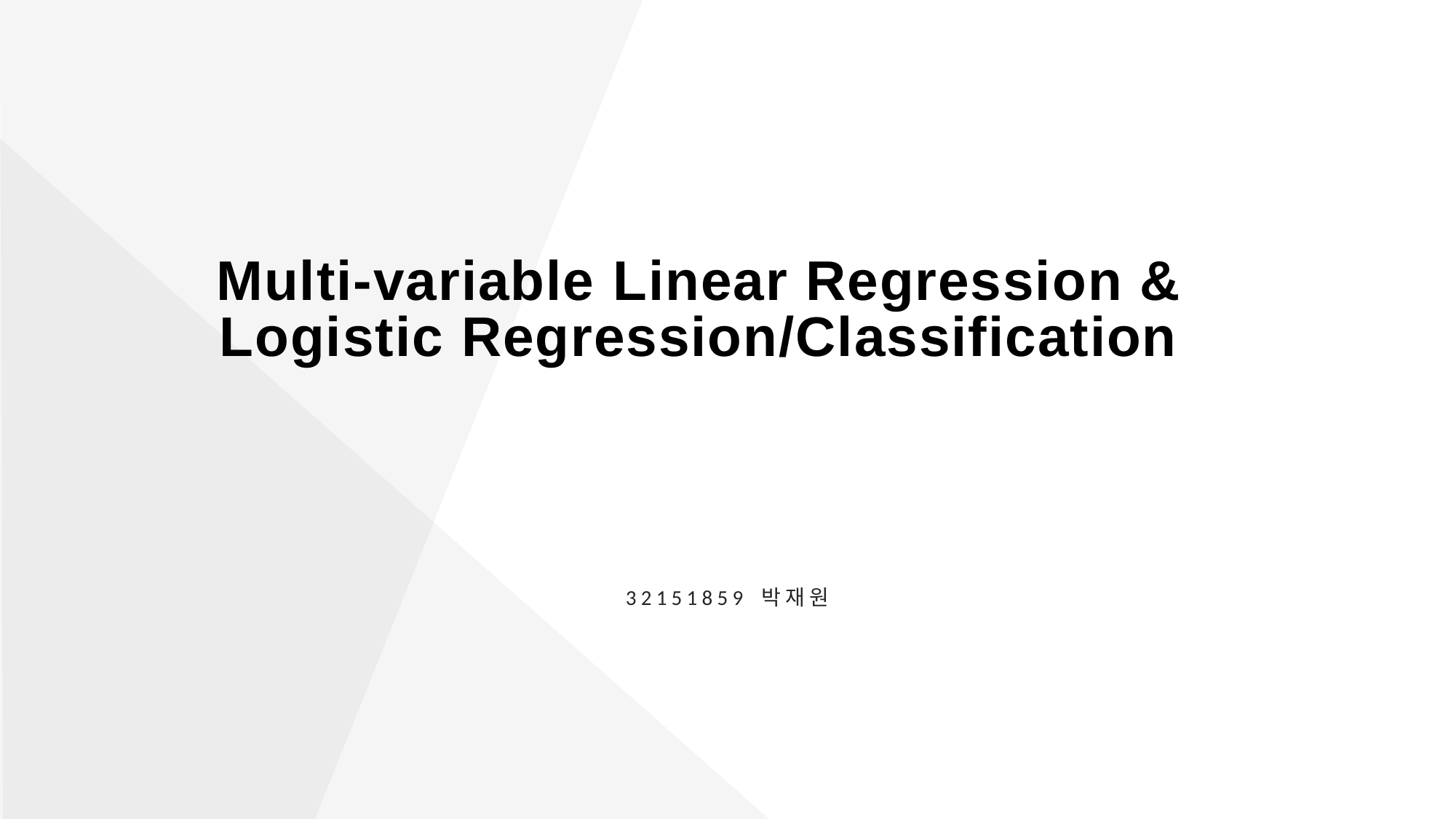

Multi-variable Linear Regression &
Logistic Regression/Classification
32151859 박재원